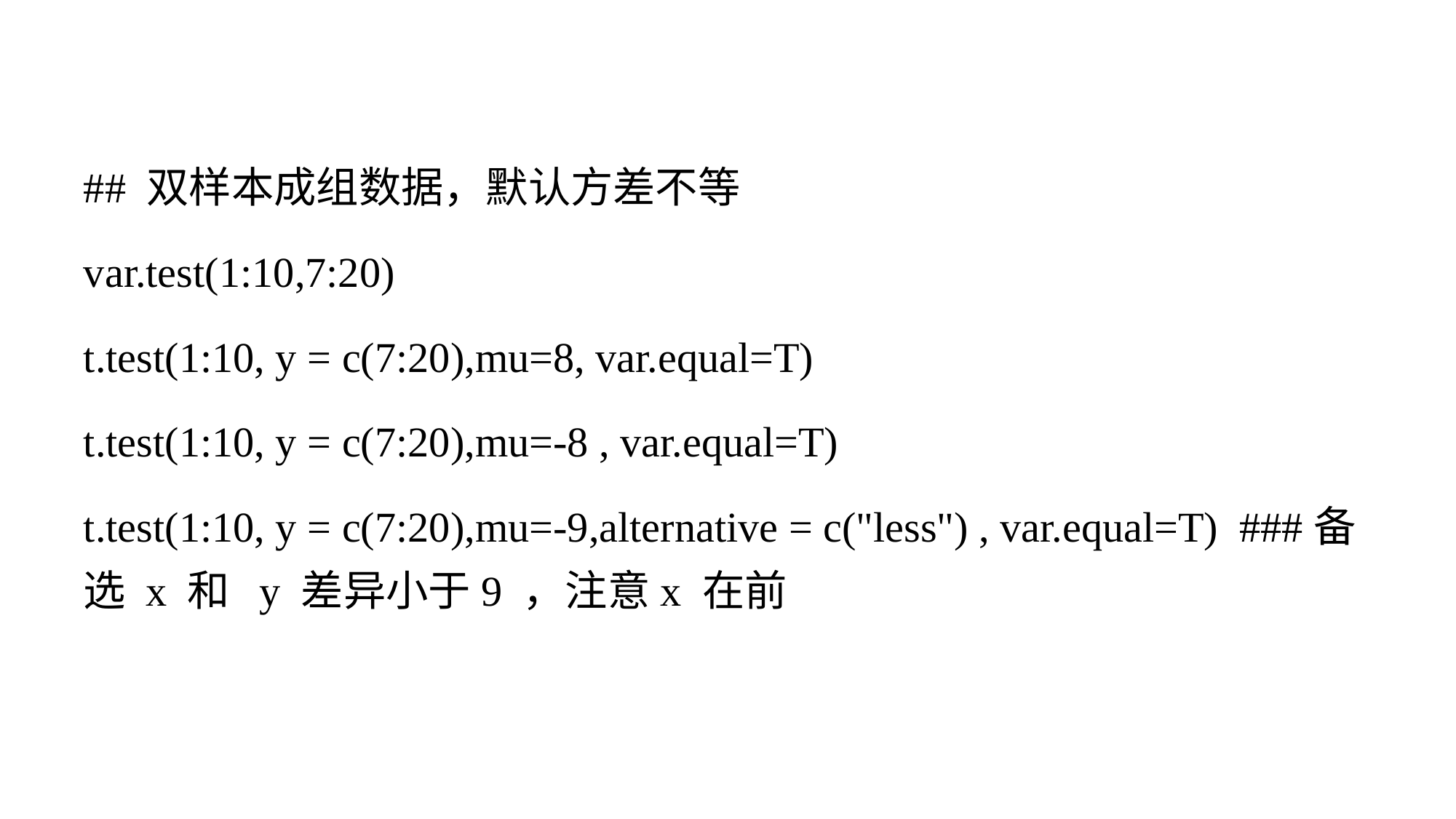

#
## 双样本成组数据，默认方差不等
var.test(1:10,7:20)
t.test(1:10, y = c(7:20),mu=8, var.equal=T)
t.test(1:10, y = c(7:20),mu=-8 , var.equal=T)
t.test(1:10, y = c(7:20),mu=-9,alternative = c("less") , var.equal=T)  ###备选 x 和  y 差异小于9 ，注意x 在前